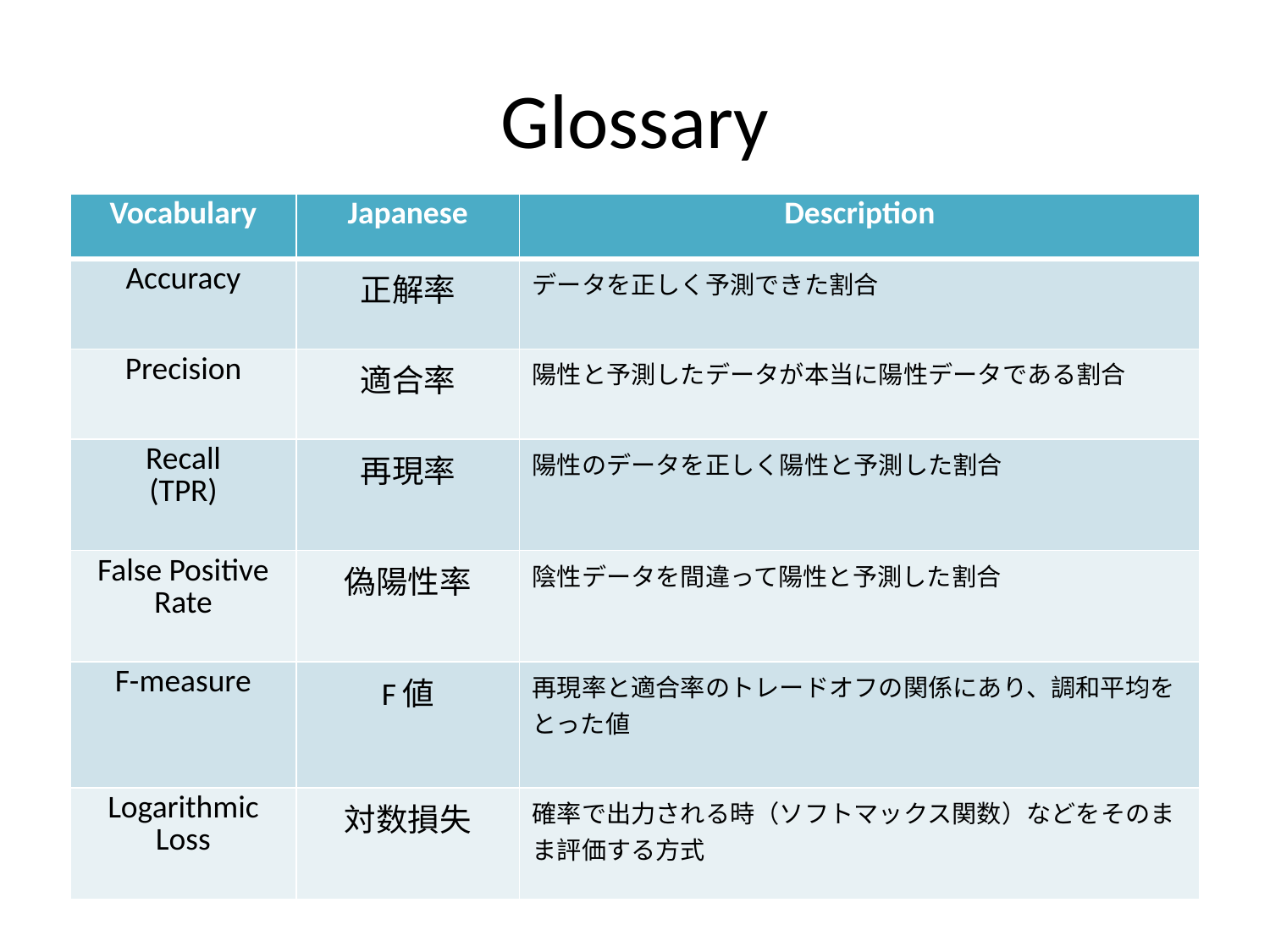

Glossary
| Vocabulary | Japanese | Description |
| --- | --- | --- |
| Accuracy | 正解率 | データを正しく予測できた割合 |
| Precision | 適合率 | 陽性と予測したデータが本当に陽性データである割合 |
| Recall (TPR) | 再現率 | 陽性のデータを正しく陽性と予測した割合 |
| False Positive Rate | 偽陽性率 | 陰性データを間違って陽性と予測した割合 |
| F-measure | F値 | 再現率と適合率のトレードオフの関係にあり、調和平均をとった値 |
| Logarithmic Loss | 対数損失 | 確率で出力される時（ソフトマックス関数）などをそのまま評価する方式 |